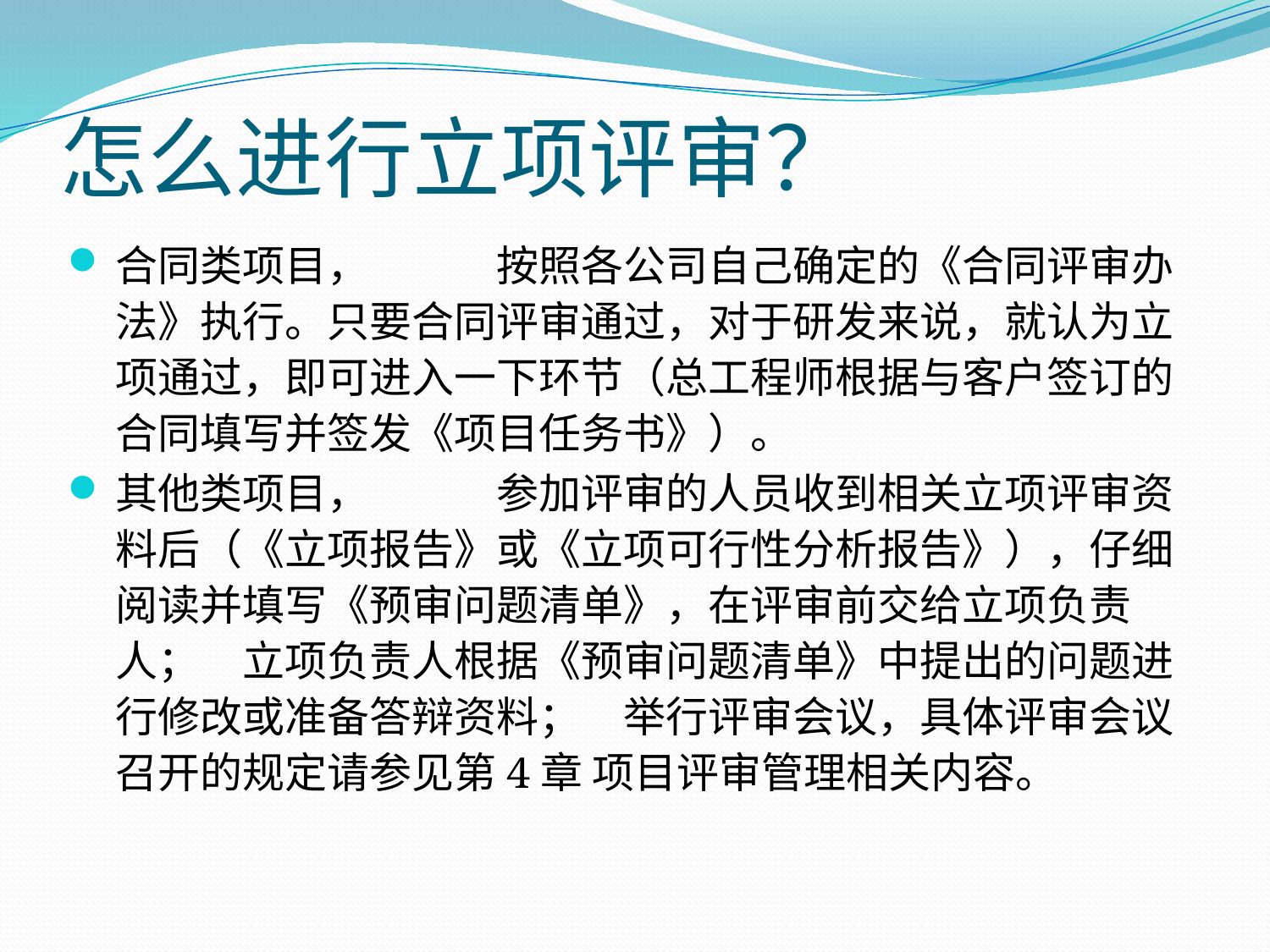

# 怎么进行立项评审？
合同类项目，	按照各公司自己确定的《合同评审办法》执行。只要合同评审通过，对于研发来说，就认为立项通过，即可进入一下环节（总工程师根据与客户签订的合同填写并签发《项目任务书》）。
其他类项目，	参加评审的人员收到相关立项评审资料后（《立项报告》或《立项可行性分析报告》），仔细阅读并填写《预审问题清单》，在评审前交给立项负责人；	立项负责人根据《预审问题清单》中提出的问题进行修改或准备答辩资料；	举行评审会议，具体评审会议召开的规定请参见第4章 项目评审管理相关内容。